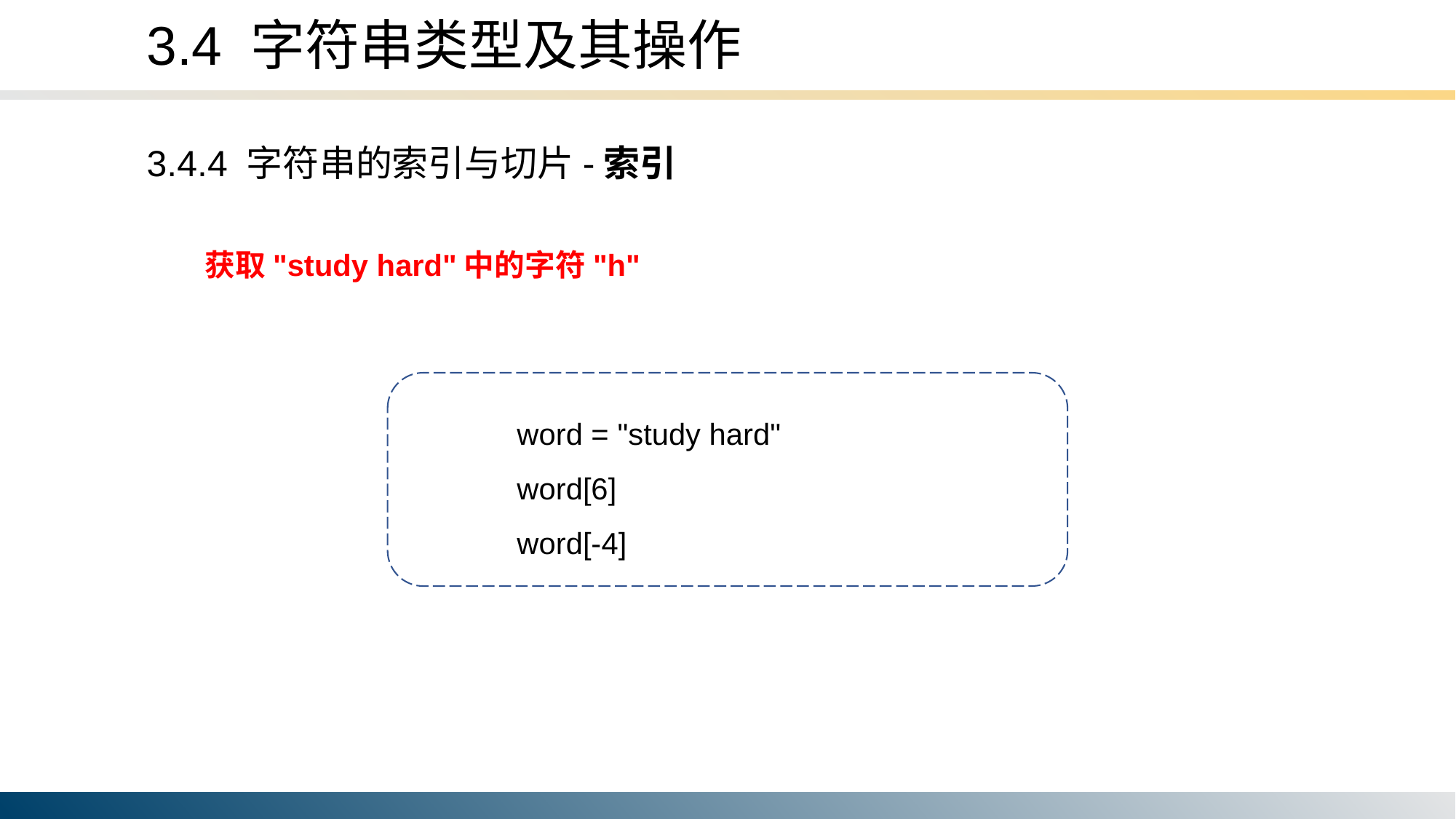

3.4 字符串类型及其操作

3.4.4 字符串的索引与切片-索引
获取"study hard"中的字符"h"

word = "study hard"
word[6]
word[-4]